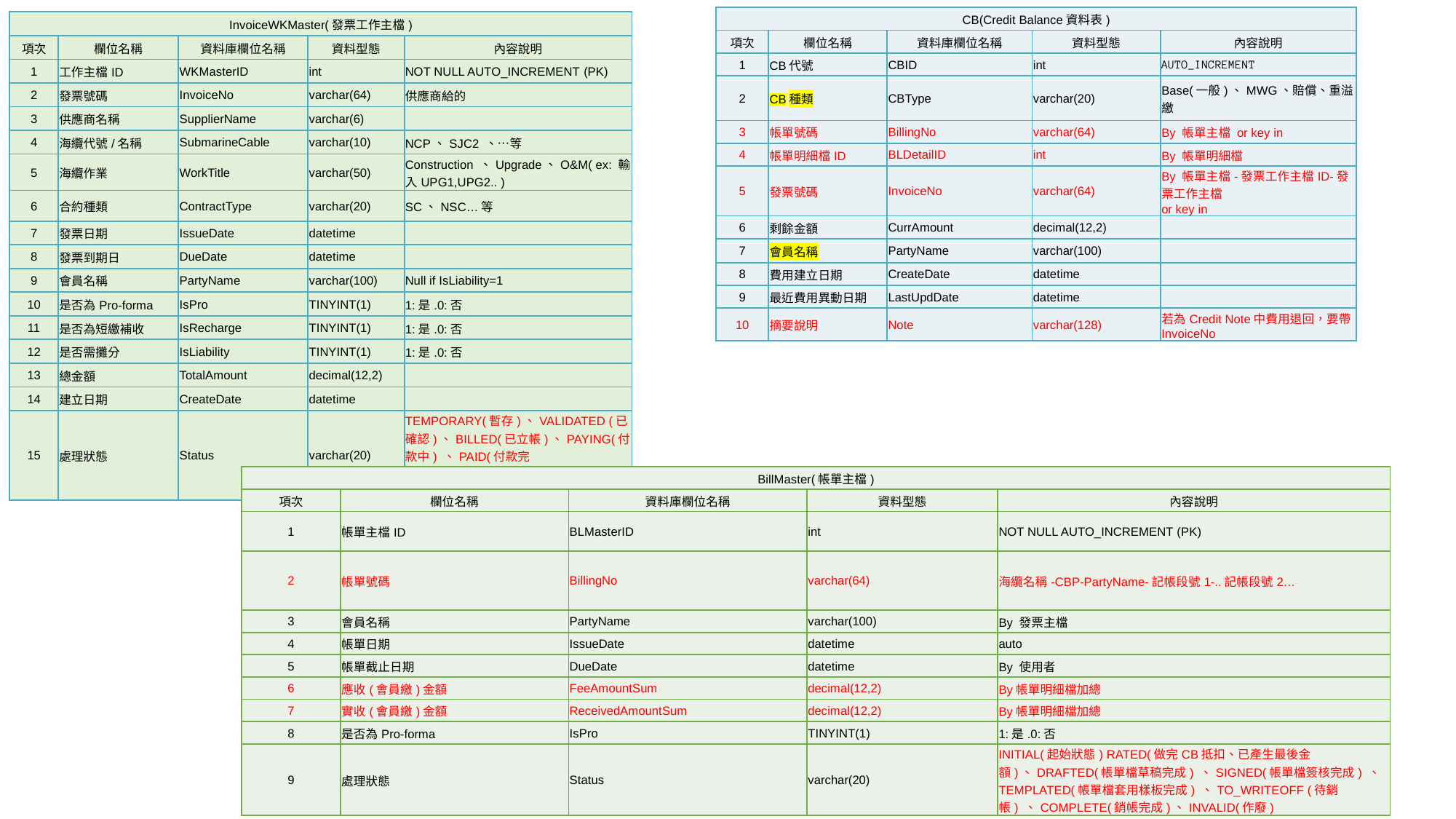

| CB(Credit Balance資料表) |  |  |  |  |
| --- | --- | --- | --- | --- |
| 項次 | 欄位名稱 | 資料庫欄位名稱 | 資料型態 | 內容說明 |
| 1 | CB代號 | CBID | int | AUTO\_INCREMENT |
| 2 | CB種類 | CBType | varchar(20) | Base(一般)、MWG、賠償、重溢繳 |
| 3 | 帳單號碼 | BillingNo | varchar(64) | By 帳單主檔 or key in |
| 4 | 帳單明細檔ID | BLDetailID | int | By 帳單明細檔 |
| 5 | 發票號碼 | InvoiceNo | varchar(64) | By 帳單主檔-發票工作主檔ID-發票工作主檔 or key in |
| 6 | 剩餘金額 | CurrAmount | decimal(12,2) |  |
| 7 | 會員名稱 | PartyName | varchar(100) |  |
| 8 | 費用建立日期 | CreateDate | datetime |  |
| 9 | 最近費用異動日期 | LastUpdDate | datetime |  |
| 10 | 摘要說明 | Note | varchar(128) | 若為Credit Note中費用退回，要帶InvoiceNo |
| InvoiceWKMaster(發票工作主檔) |  |  |  |  |
| --- | --- | --- | --- | --- |
| 項次 | 欄位名稱 | 資料庫欄位名稱 | 資料型態 | 內容說明 |
| 1 | 工作主檔ID | WKMasterID | int | NOT NULL AUTO\_INCREMENT (PK) |
| 2 | 發票號碼 | InvoiceNo | varchar(64) | 供應商給的 |
| 3 | 供應商名稱 | SupplierName | varchar(6) |  |
| 4 | 海纜代號​/名稱 | SubmarineCable | varchar(10) | NCP、SJC2 、…等 |
| 5 | 海纜作業 | WorkTitle | varchar(50) | Construction 、Upgrade、O&M( ex: 輸入UPG1,UPG2.. ) |
| 6 | 合約種類 | ContractType | varchar(20) | SC、NSC…等 |
| 7 | 發票日期 | IssueDate | datetime |  |
| 8 | 發票到期日 | DueDate | datetime |  |
| 9 | 會員名稱 | PartyName | varchar(100) | Null if IsLiability=1 |
| 10 | 是否為Pro-forma | IsPro | TINYINT(1) | 1:是.0:否 |
| 11 | 是否為短繳補收 | IsRecharge | TINYINT(1) | 1:是.0:否 |
| 12 | 是否需攤分 | IsLiability | TINYINT(1) | 1:是.0:否 |
| 13 | 總金額 | TotalAmount | decimal(12,2) |  |
| 14 | 建立日期 | CreateDate | datetime |  |
| 15 | 處理狀態 | Status | varchar(20) | TEMPORARY(暫存)、VALIDATED (已確認)、BILLED(已立帳)、PAYING(付款中) 、PAID(付款完成)、DRAFTED(已產生函稿) 、 COMPLETE(完成)、INVALID(作廢) |
| BillMaster(帳單主檔) |  |  |  |  |
| --- | --- | --- | --- | --- |
| 項次 | 欄位名稱 | 資料庫欄位名稱 | 資料型態 | 內容說明 |
| 1 | 帳單主檔ID | BLMasterID | int | NOT NULL AUTO\_INCREMENT (PK) |
| 2 | 帳單號碼 | BillingNo | varchar(64) | 海纜名稱-CBP-PartyName-記帳段號1-..記帳段號2… |
| 3 | 會員名稱 | PartyName | varchar(100) | By 發票主檔 |
| 4 | 帳單日期 | IssueDate | datetime | auto |
| 5 | 帳單截止日期 | DueDate | datetime | By 使用者 |
| 6 | 應收(會員繳)金額 | FeeAmountSum | decimal(12,2) | By帳單明細檔加總 |
| 7 | 實收(會員繳)金額 | ReceivedAmountSum | decimal(12,2) | By帳單明細檔加總 |
| 8 | 是否為Pro-forma | IsPro | TINYINT(1) | 1:是.0:否 |
| 9 | 處理狀態 | Status | varchar(20) | INITIAL(起始狀態) RATED(做完CB抵扣、已產生最後金額)、DRAFTED(帳單檔草稿完成) 、SIGNED(帳單檔簽核完成) 、TEMPLATED(帳單檔套用樣板完成) 、TO\_WRITEOFF (待銷帳) 、COMPLETE(銷帳完成)、INVALID(作廢) |